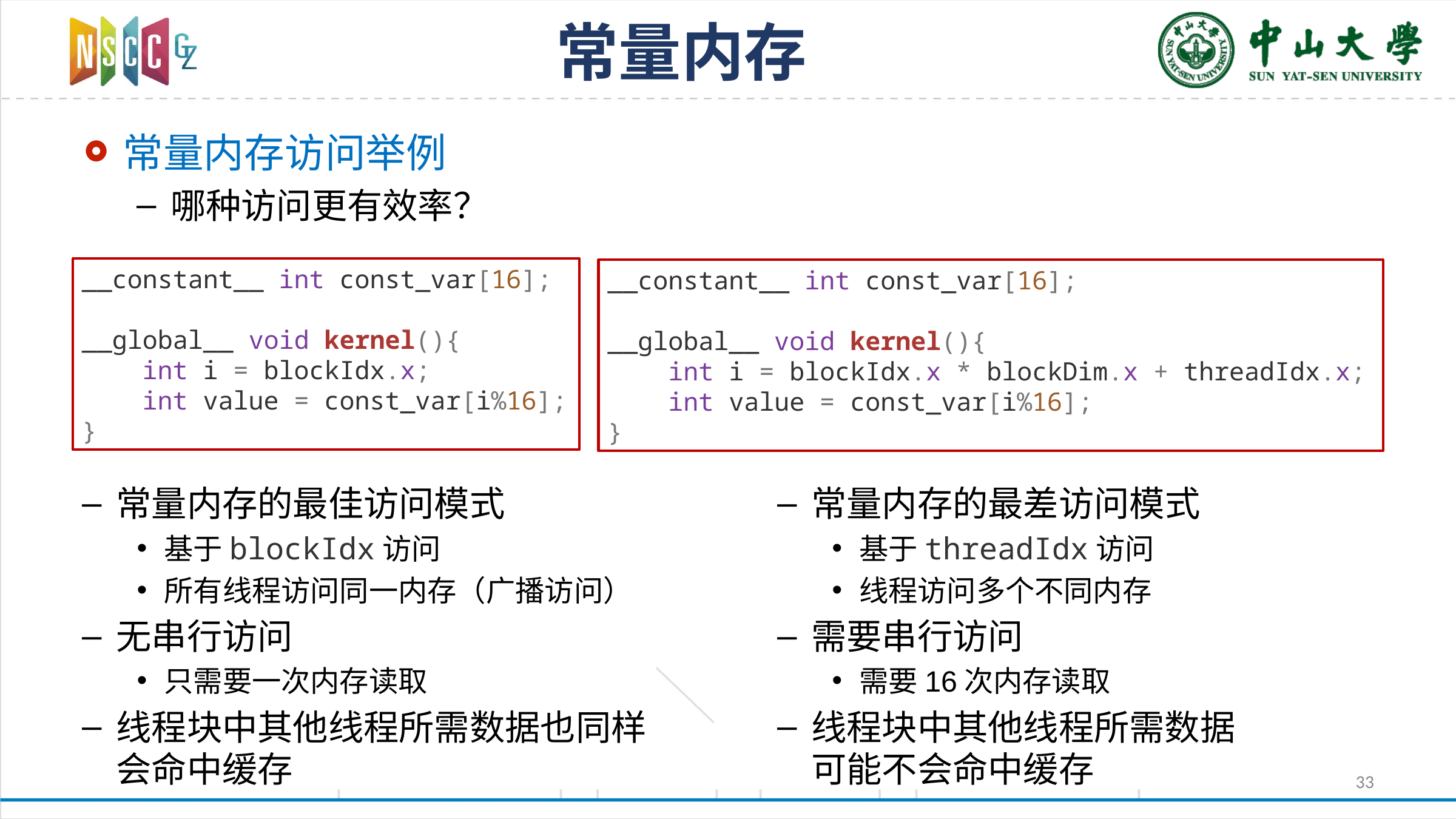

# 常量内存
常量内存访问举例
哪种访问更有效率？
__constant__ int const_var[16];
__global__ void kernel(){
    int i = blockIdx.x;
    int value = const_var[i%16];
}
__constant__ int const_var[16];
__global__ void kernel(){
    int i = blockIdx.x * blockDim.x + threadIdx.x;
    int value = const_var[i%16];
}
常量内存的最佳访问模式
基于blockIdx访问
所有线程访问同一内存（广播访问）
无串行访问
只需要一次内存读取
线程块中其他线程所需数据也同样会命中缓存
常量内存的最差访问模式
基于threadIdx访问
线程访问多个不同内存
需要串行访问
需要16次内存读取
线程块中其他线程所需数据可能不会命中缓存
33